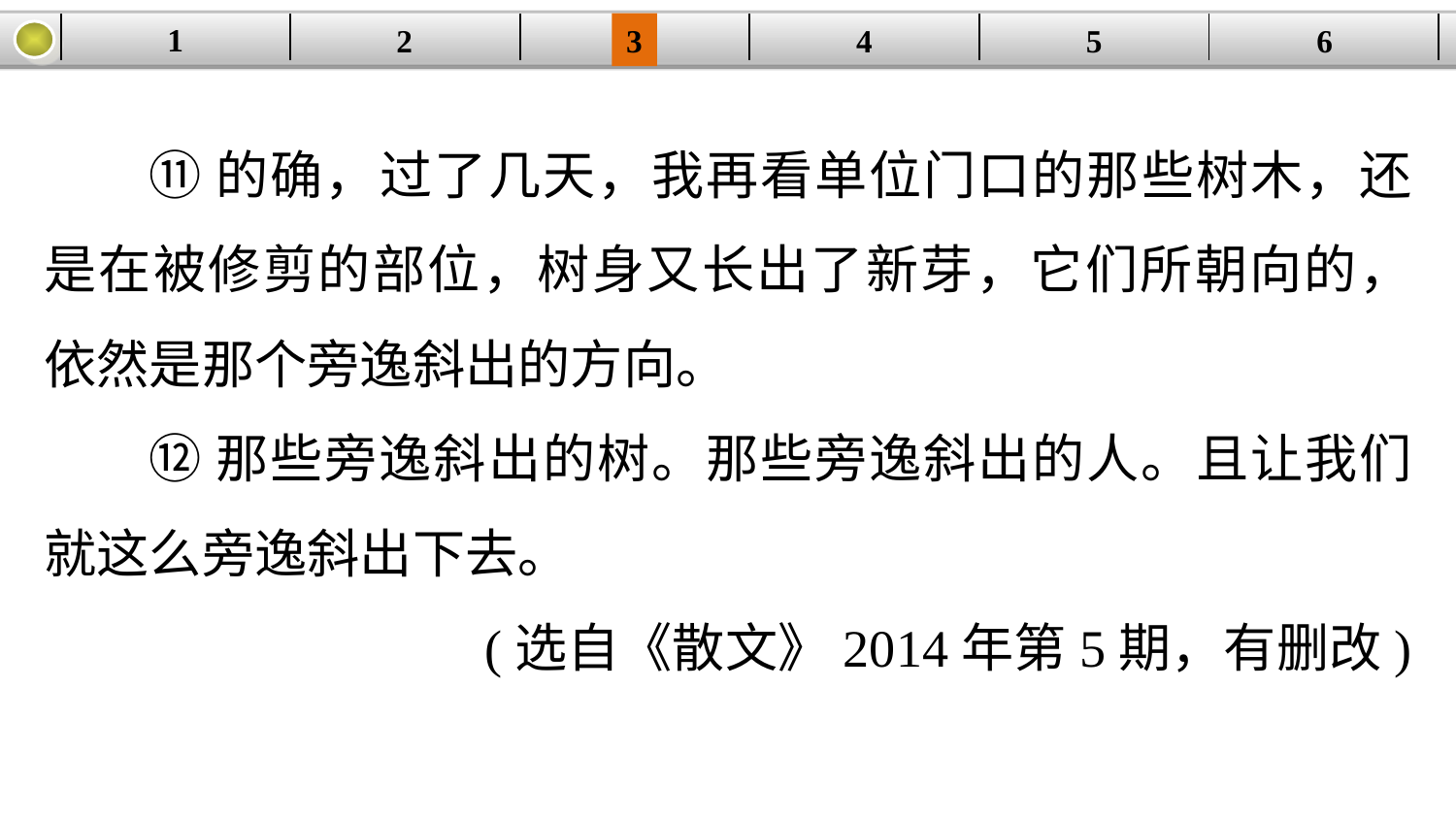

1
2
3
4
|  |  |  |  |  |  |
| --- | --- | --- | --- | --- | --- |
5
6

⑪的确，过了几天，我再看单位门口的那些树木，还是在被修剪的部位，树身又长出了新芽，它们所朝向的，依然是那个旁逸斜出的方向。
⑫那些旁逸斜出的树。那些旁逸斜出的人。且让我们就这么旁逸斜出下去。
(选自《散文》2014年第5期，有删改)